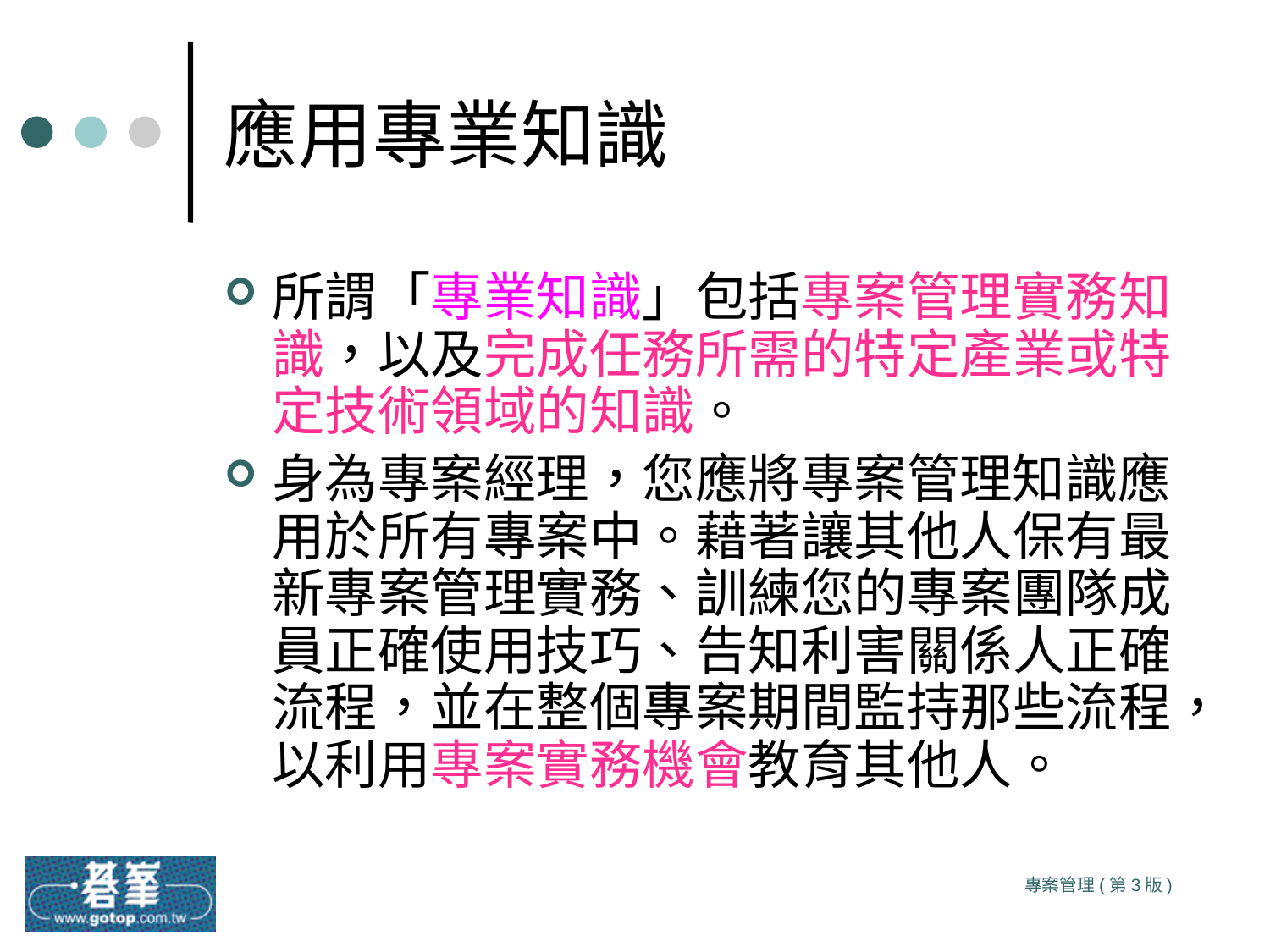

# 應用專業知識
所謂「專業知識」包括專案管理實務知識，以及完成任務所需的特定產業或特定技術領域的知識。
身為專案經理，您應將專案管理知識應用於所有專案中。藉著讓其他人保有最新專案管理實務、訓練您的專案團隊成員正確使用技巧、告知利害關係人正確流程，並在整個專案期間監持那些流程，以利用專案實務機會教育其他人。
專案管理(第3版)